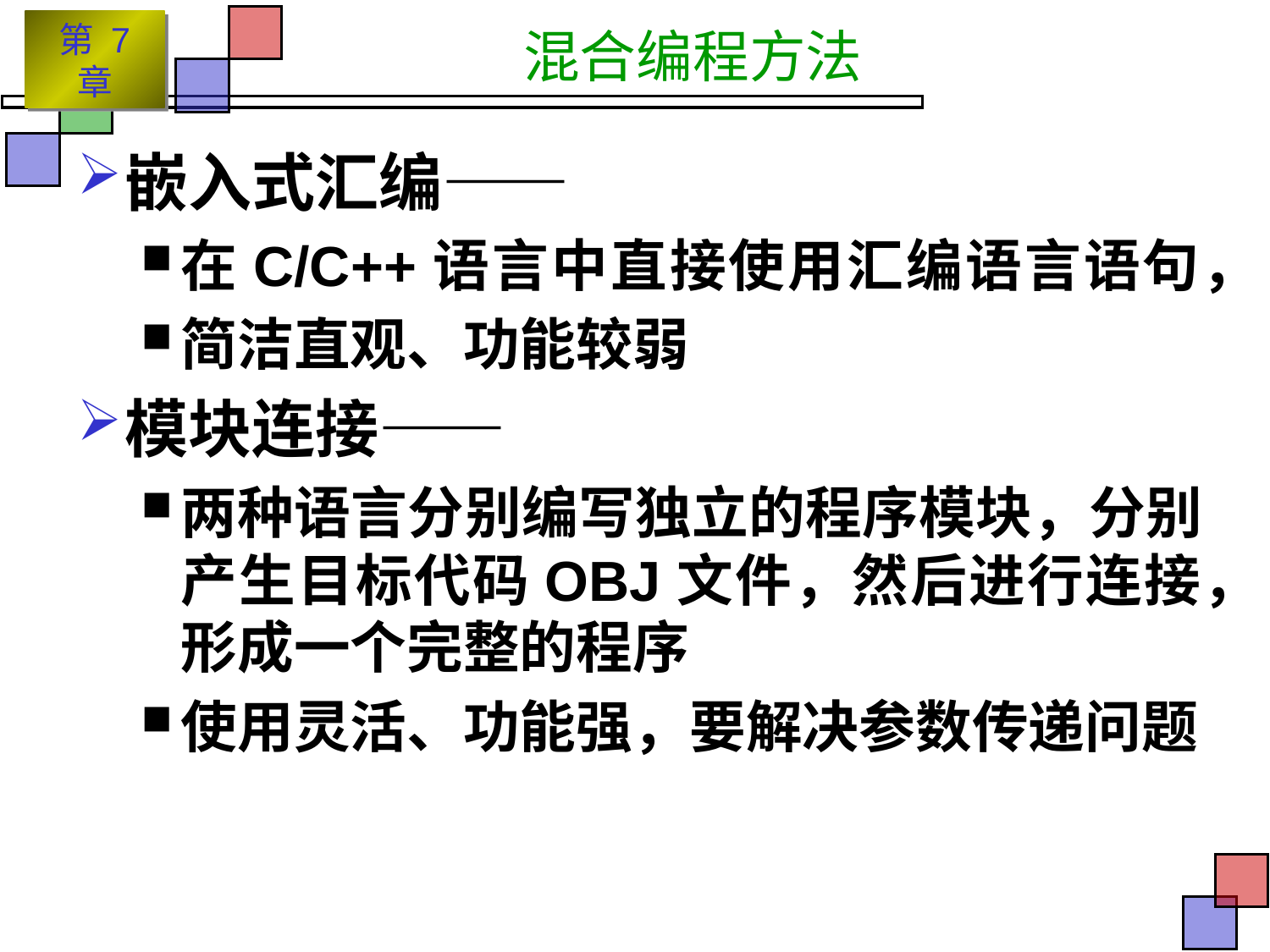

# 混合编程方法
嵌入式汇编——
在C/C++语言中直接使用汇编语言语句，
简洁直观、功能较弱
模块连接——
两种语言分别编写独立的程序模块，分别产生目标代码OBJ文件，然后进行连接，形成一个完整的程序
使用灵活、功能强，要解决参数传递问题